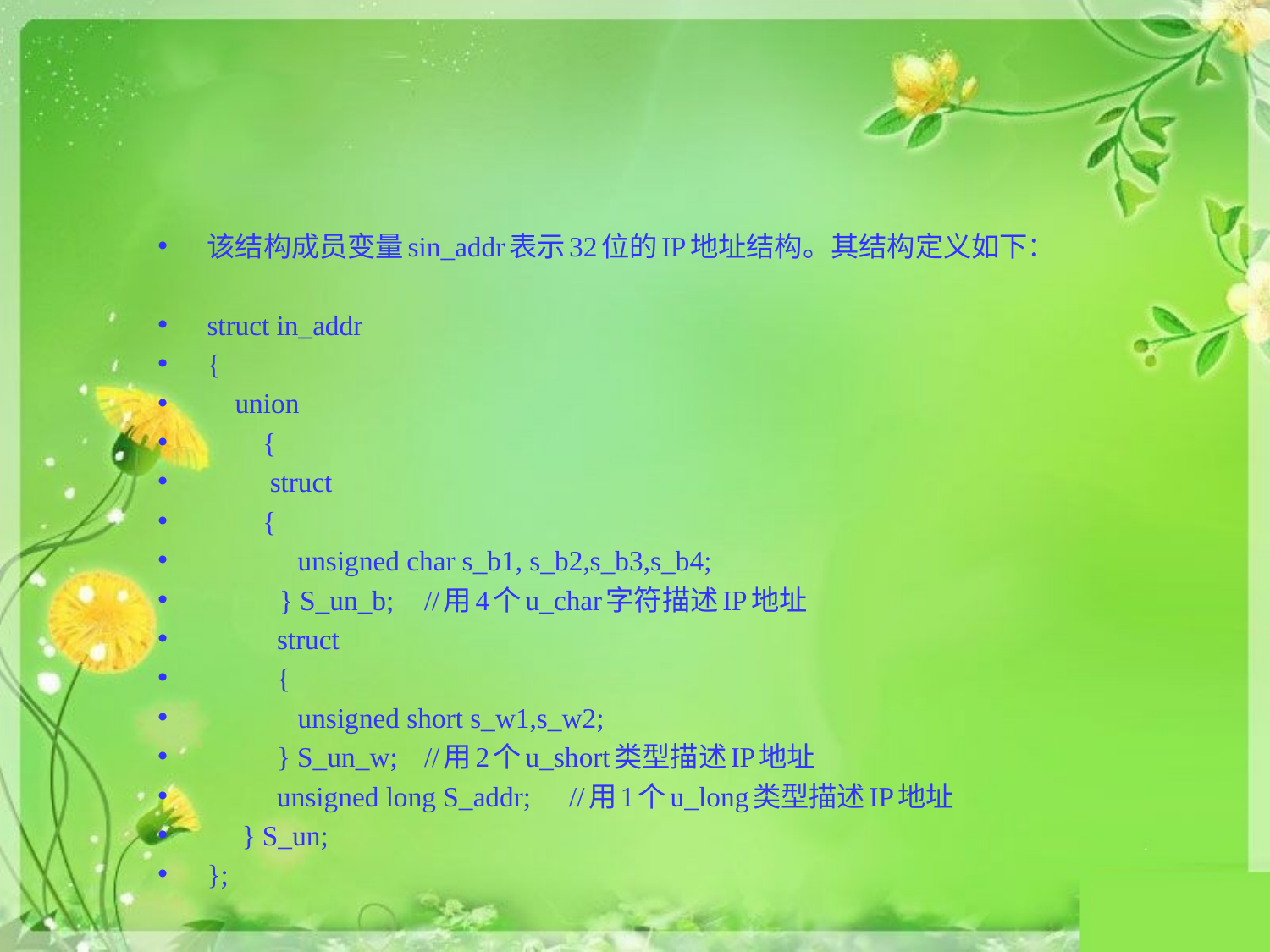

#
该结构成员变量sin_addr表示32位的IP地址结构。其结构定义如下：

struct in_addr
{
    union
        {
         struct
        {
             unsigned char s_b1, s_b2,s_b3,s_b4;
     	} S_un_b;			//用4个u_char字符描述IP地址
          struct
          {
             unsigned short s_w1,s_w2;
          } S_un_w;			//用2个u_short类型描述IP地址
          unsigned long S_addr;		//用1个u_long类型描述IP地址
     } S_un;
};